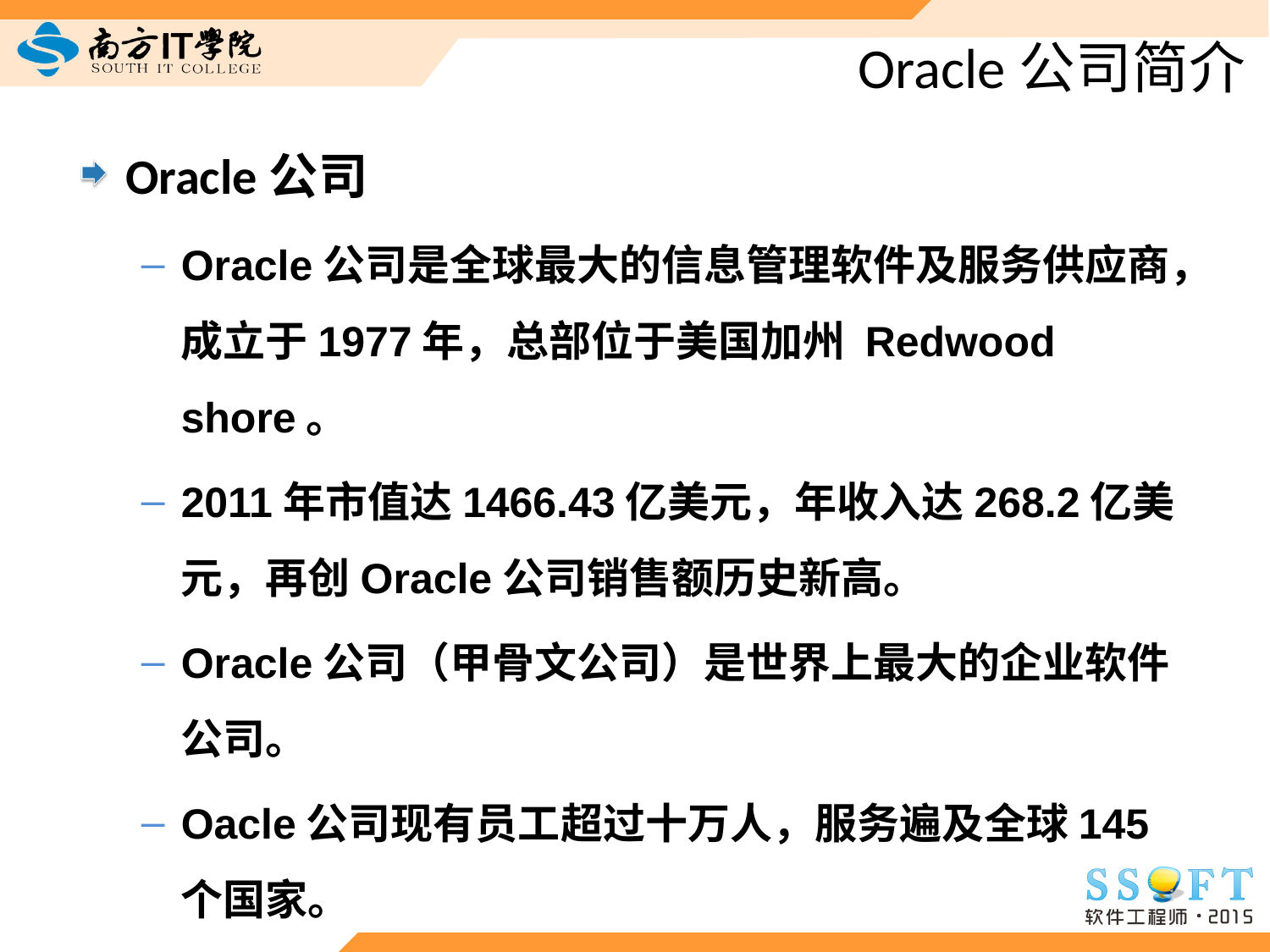

# Oracle公司简介
Oracle公司
Oracle公司是全球最大的信息管理软件及服务供应商，成立于1977年，总部位于美国加州 Redwood shore。
2011年市值达1466.43亿美元，年收入达268.2亿美元，再创Oracle公司销售额历史新高。
Oracle公司（甲骨文公司）是世界上最大的企业软件公司。
Oacle公司现有员工超过十万人，服务遍及全球145个国家。
甲骨文公司1989年正式进入中国。